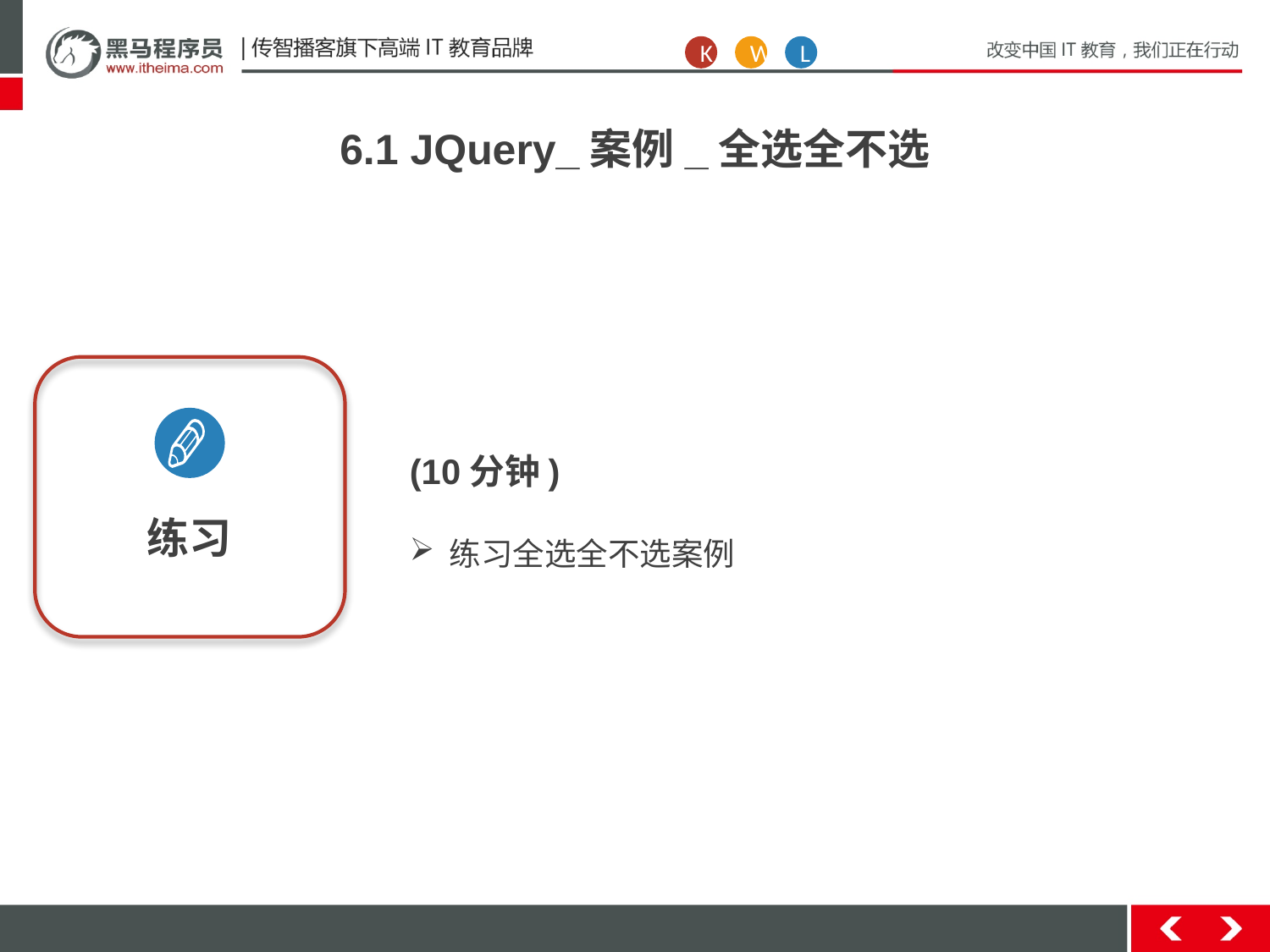

K
W
L
6.1 JQuery_案例_全选全不选

练习
(10分钟)

练习全选全不选案例